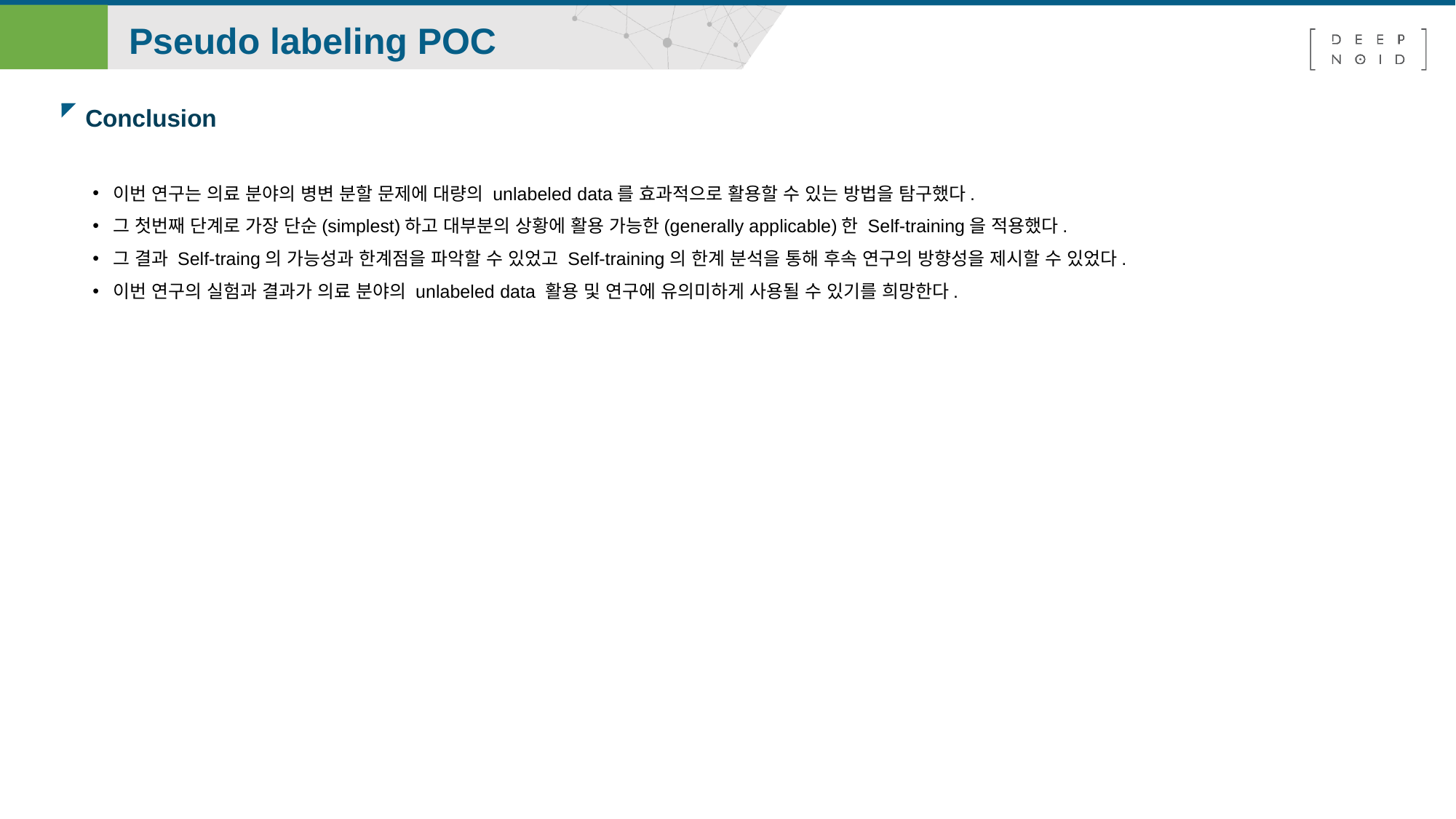

II 01.
Pseudo labeling POC
Conclusion

이번 연구는 의료 분야의 병변 분할 문제에 대량의 unlabeled data를 효과적으로 활용할 수 있는 방법을 탐구했다.
그 첫번째 단계로 가장 단순(simplest)하고 대부분의 상황에 활용 가능한(generally applicable)한 Self-training을 적용했다.
그 결과 Self-traing의 가능성과 한계점을 파악할 수 있었고 Self-training의 한계 분석을 통해 후속 연구의 방향성을 제시할 수 있었다.
이번 연구의 실험과 결과가 의료 분야의 unlabeled data 활용 및 연구에 유의미하게 사용될 수 있기를 희망한다.